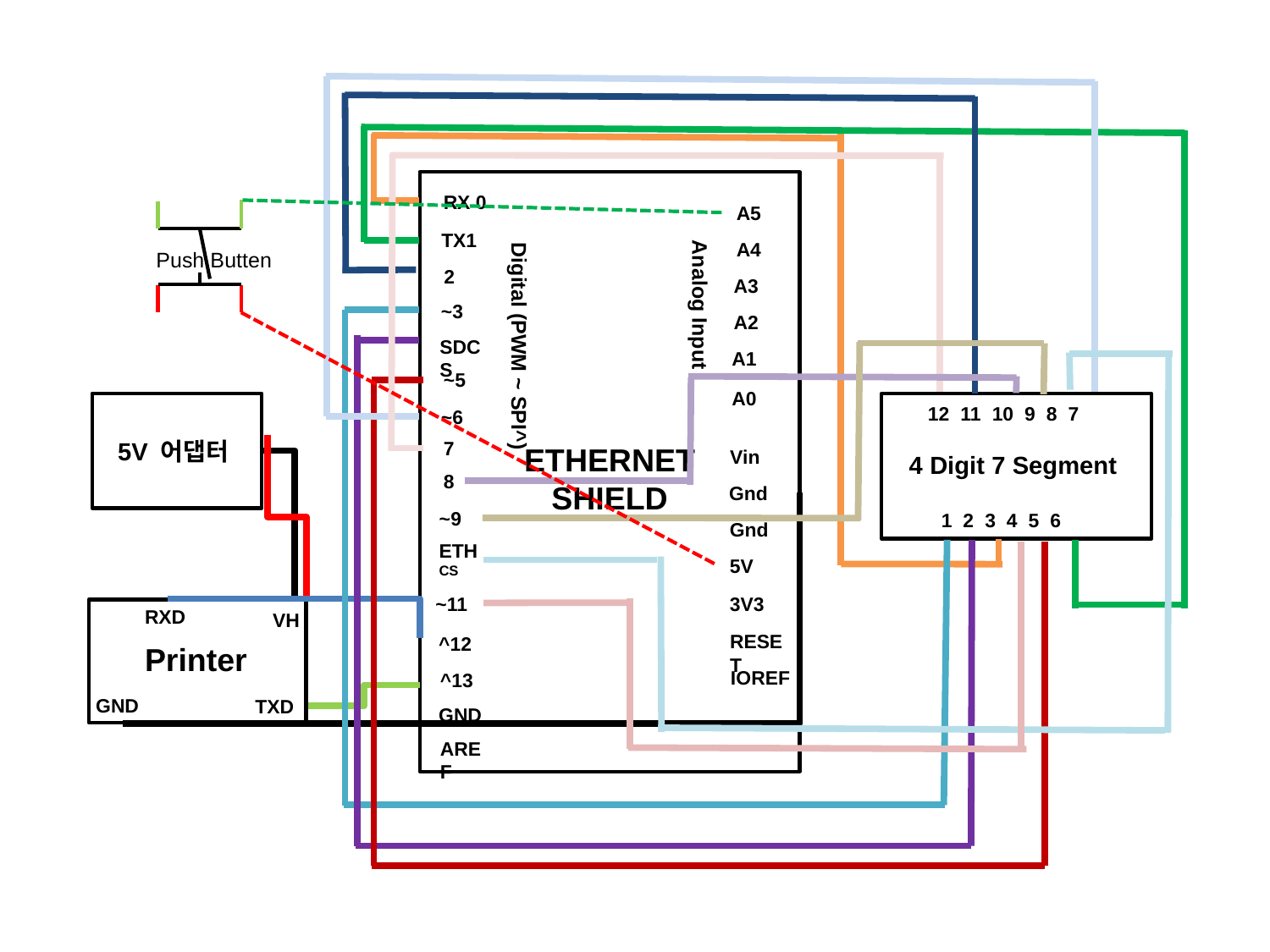

RX 0
A5
TX1
Analog Input
Digital (PWM ~ SPI^)
A4
2
A3
~3
A2
SDCS
A1
~5
A0
~6
7
ETHERNET SHIELD
Vin
8
Gnd
~9
Gnd
ETHCS
5V
~11
3V3
RESET
^12
IOREF
^13
GND
AREF
Push Butten

5V 어댑터

4 Digit 7 Segment
12  11  10  9  8  7
1  2  3  4  5  6
RXD

Printer
VH
GND
TXD